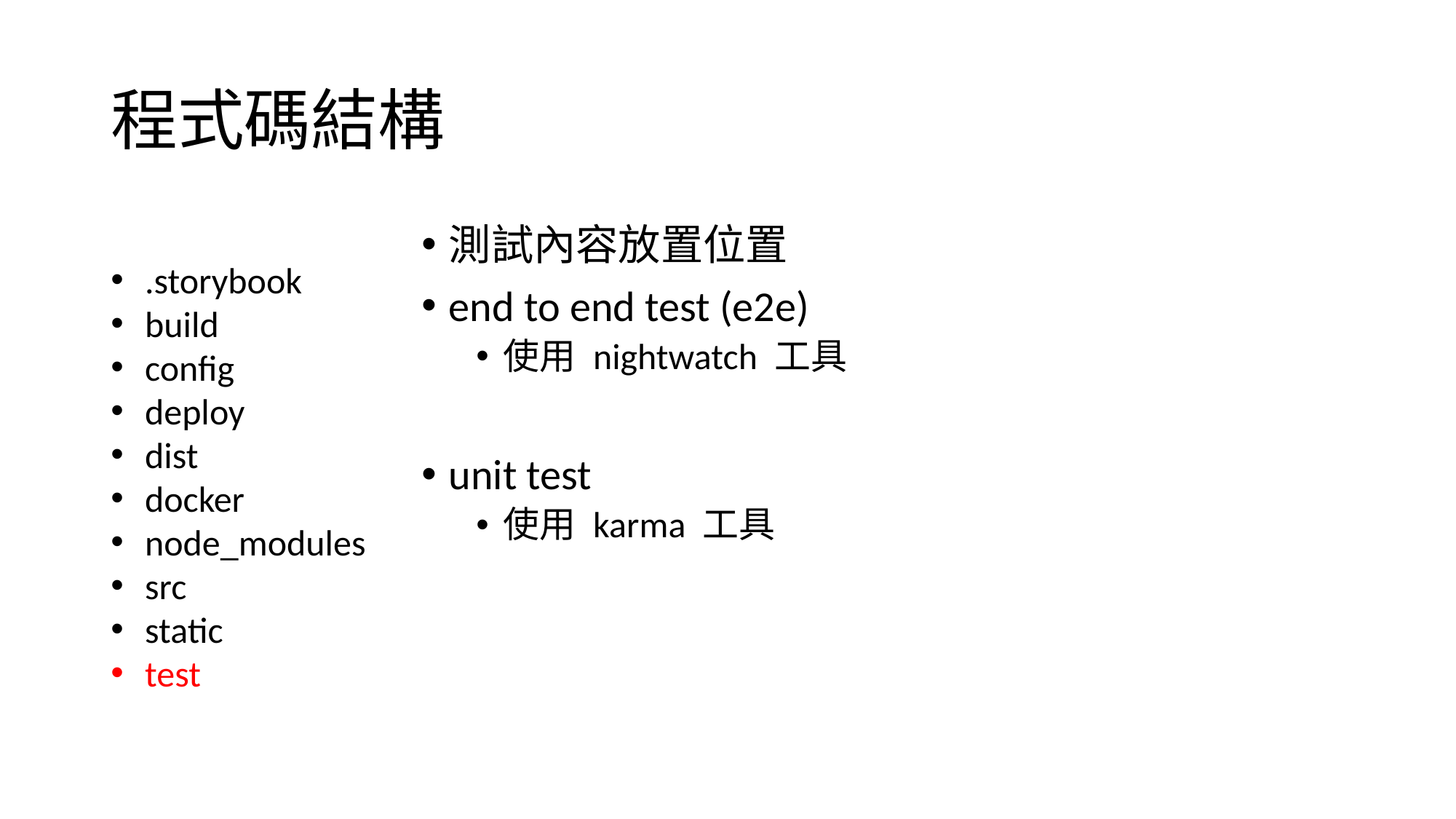

# 程式碼結構
測試內容放置位置
end to end test (e2e)
使用 nightwatch 工具

unit test
使用 karma 工具
.storybook
build
config
deploy
dist
docker
node_modules
src
static
test